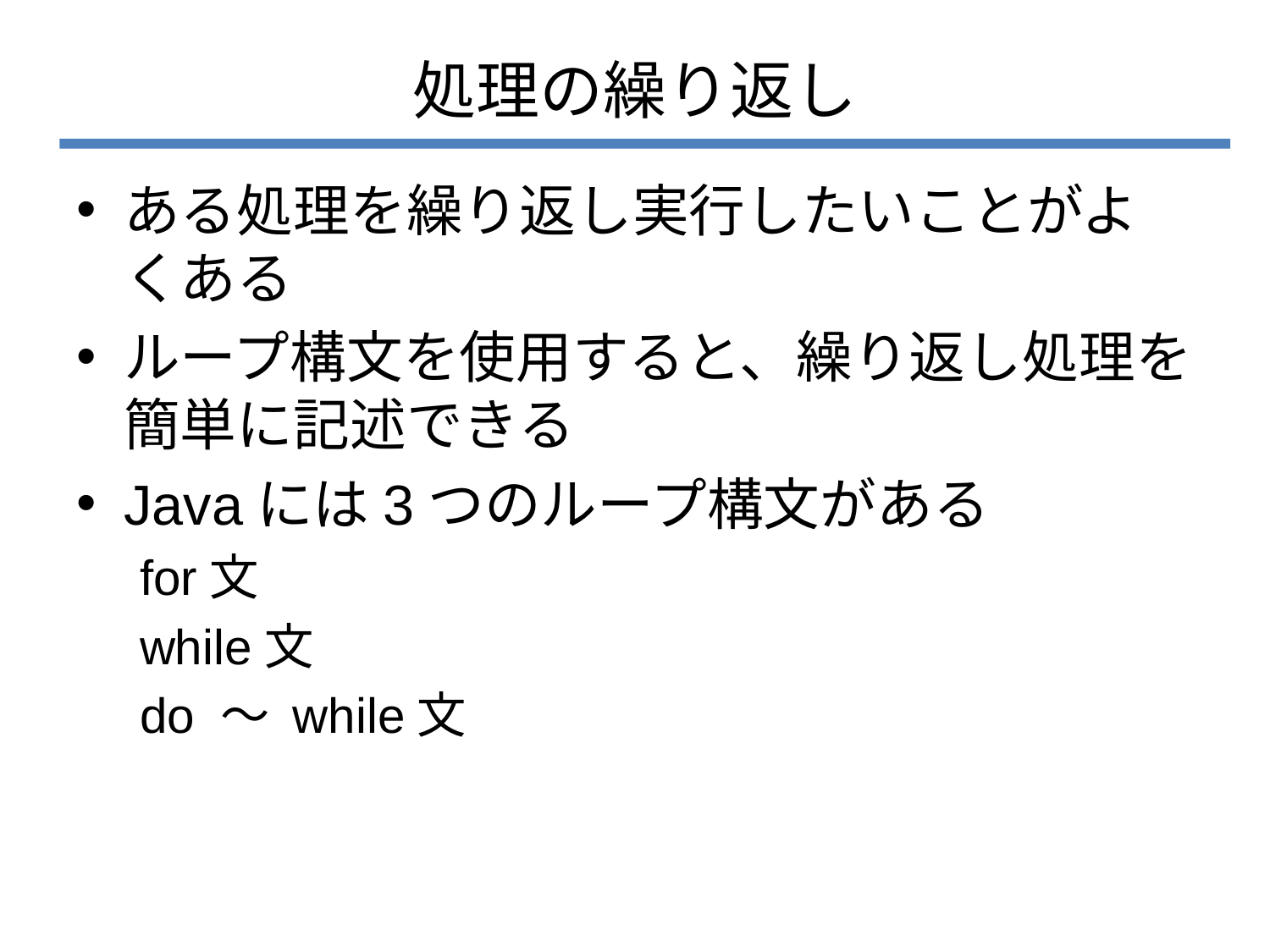

# 処理の繰り返し
ある処理を繰り返し実行したいことがよくある
ループ構文を使用すると、繰り返し処理を簡単に記述できる
Javaには3つのループ構文がある
for文
while文
do ～ while文